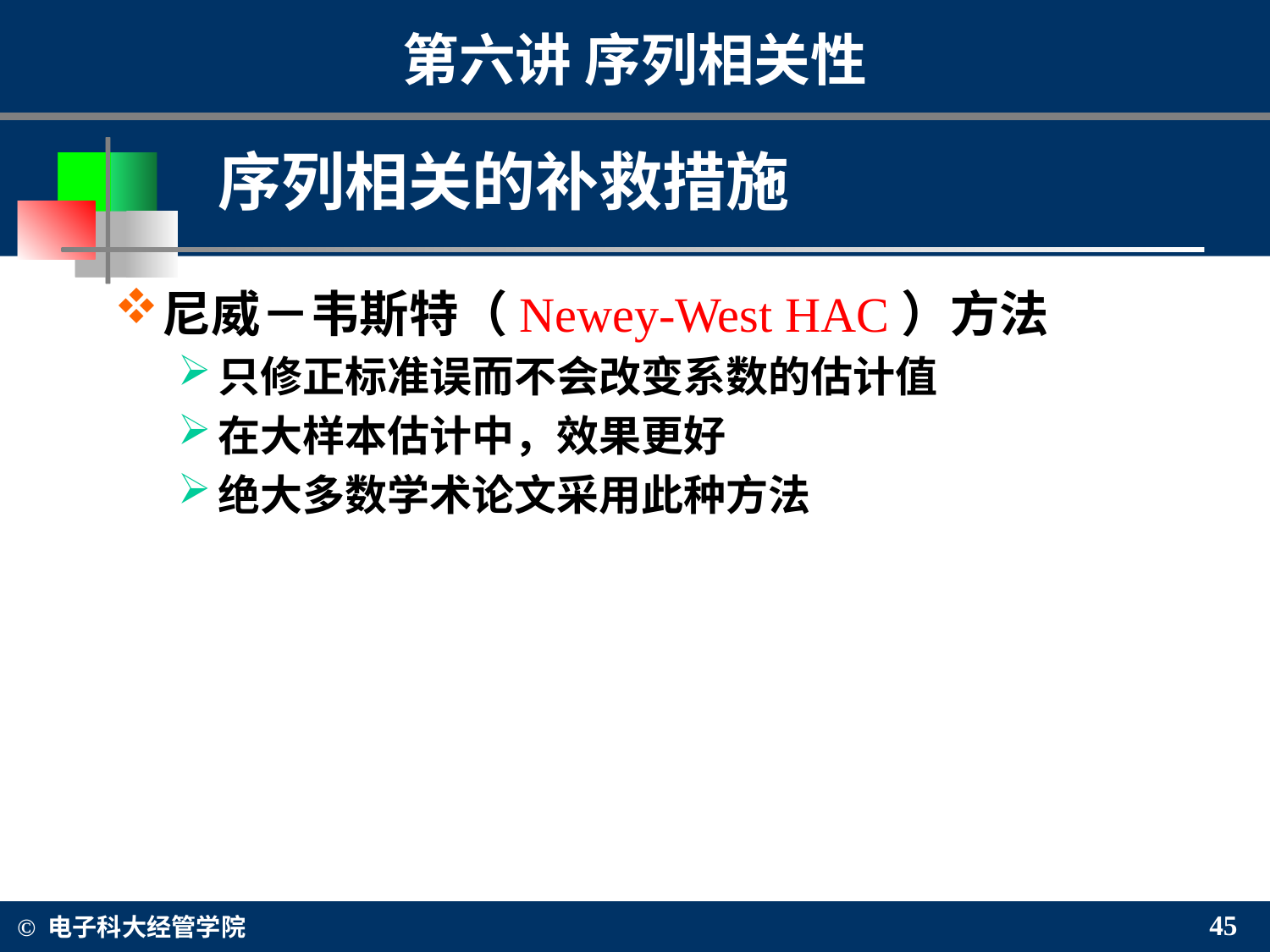

# 序列相关的补救措施
尼威－韦斯特（Newey-West HAC）方法
只修正标准误而不会改变系数的估计值
在大样本估计中，效果更好
绝大多数学术论文采用此种方法